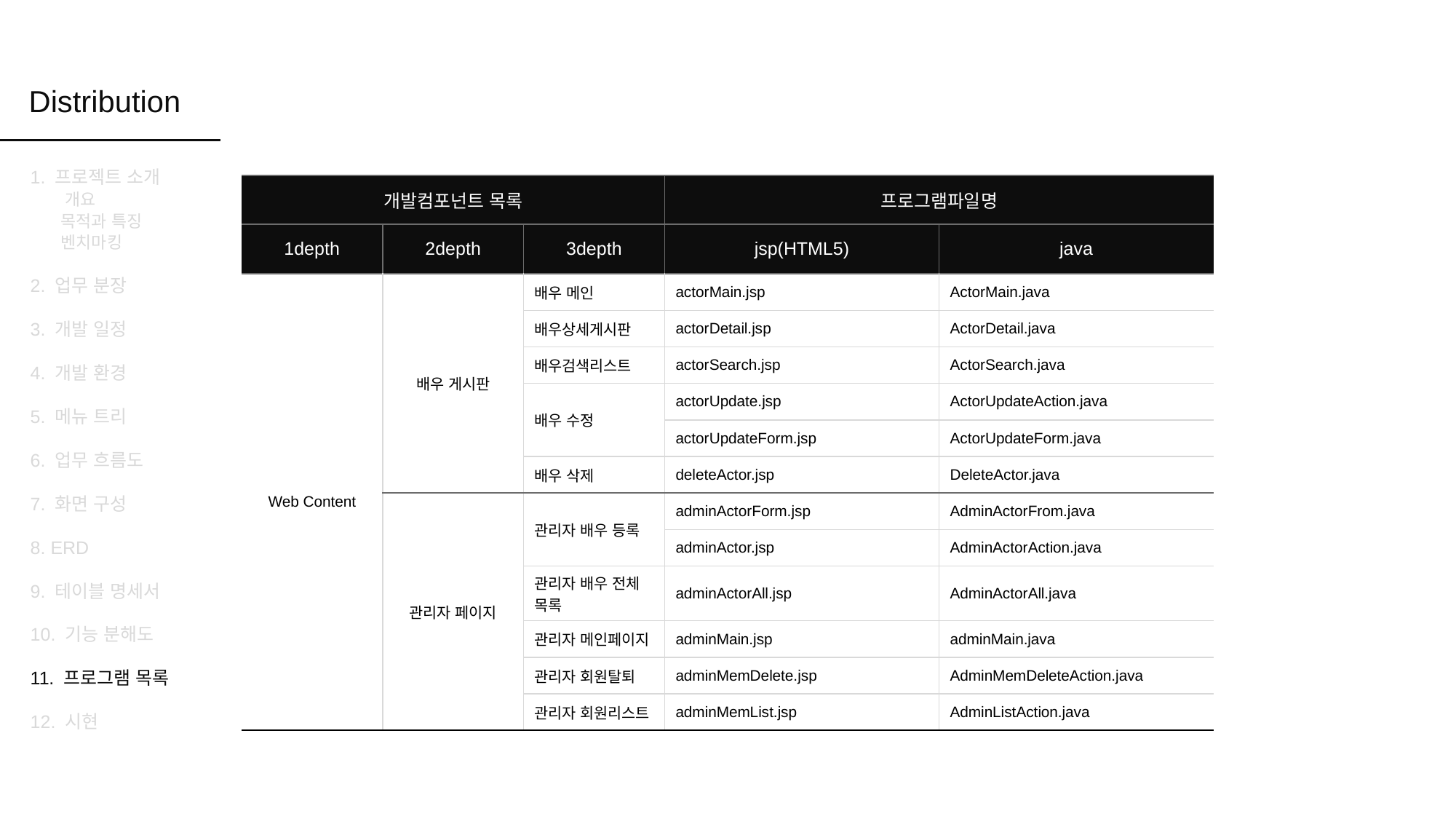

Distribution
1. 프로젝트 소개
      개요
      목적과 특징
      벤치마킹
2. 업무 분장
3. 개발 일정
4. 개발 환경
5. 메뉴 트리
6. 업무 흐름도
7. 화면 구성
8. ERD
9. 테이블 명세서
10. 기능 분해도
11. 프로그램 목록
12. 시현
| 개발컴포넌트 목록 |  |  | 프로그램파일명 |  |
| --- | --- | --- | --- | --- |
| 1depth | 2depth | 3depth | jsp(HTML5) | java |
| Web Content | 배우 게시판 | 배우 메인 | actorMain.jsp | ActorMain.java |
|  |  | 배우상세게시판 | actorDetail.jsp | ActorDetail.java |
|  |  | 배우검색리스트 | actorSearch.jsp | ActorSearch.java |
|  |  | 배우 수정 | actorUpdate.jsp | ActorUpdateAction.java |
|  |  |  | actorUpdateForm.jsp | ActorUpdateForm.java |
|  |  | 배우 삭제 | deleteActor.jsp | DeleteActor.java |
|  | 관리자 페이지 | 관리자 배우 등록 | adminActorForm.jsp | AdminActorFrom.java |
|  |  |  | adminActor.jsp | AdminActorAction.java |
|  |  | 관리자 배우 전체 목록 | adminActorAll.jsp | AdminActorAll.java |
|  |  | 관리자 메인페이지 | adminMain.jsp | adminMain.java |
|  |  | 관리자 회원탈퇴 | adminMemDelete.jsp | AdminMemDeleteAction.java |
|  |  | 관리자 회원리스트 | adminMemList.jsp | AdminListAction.java |